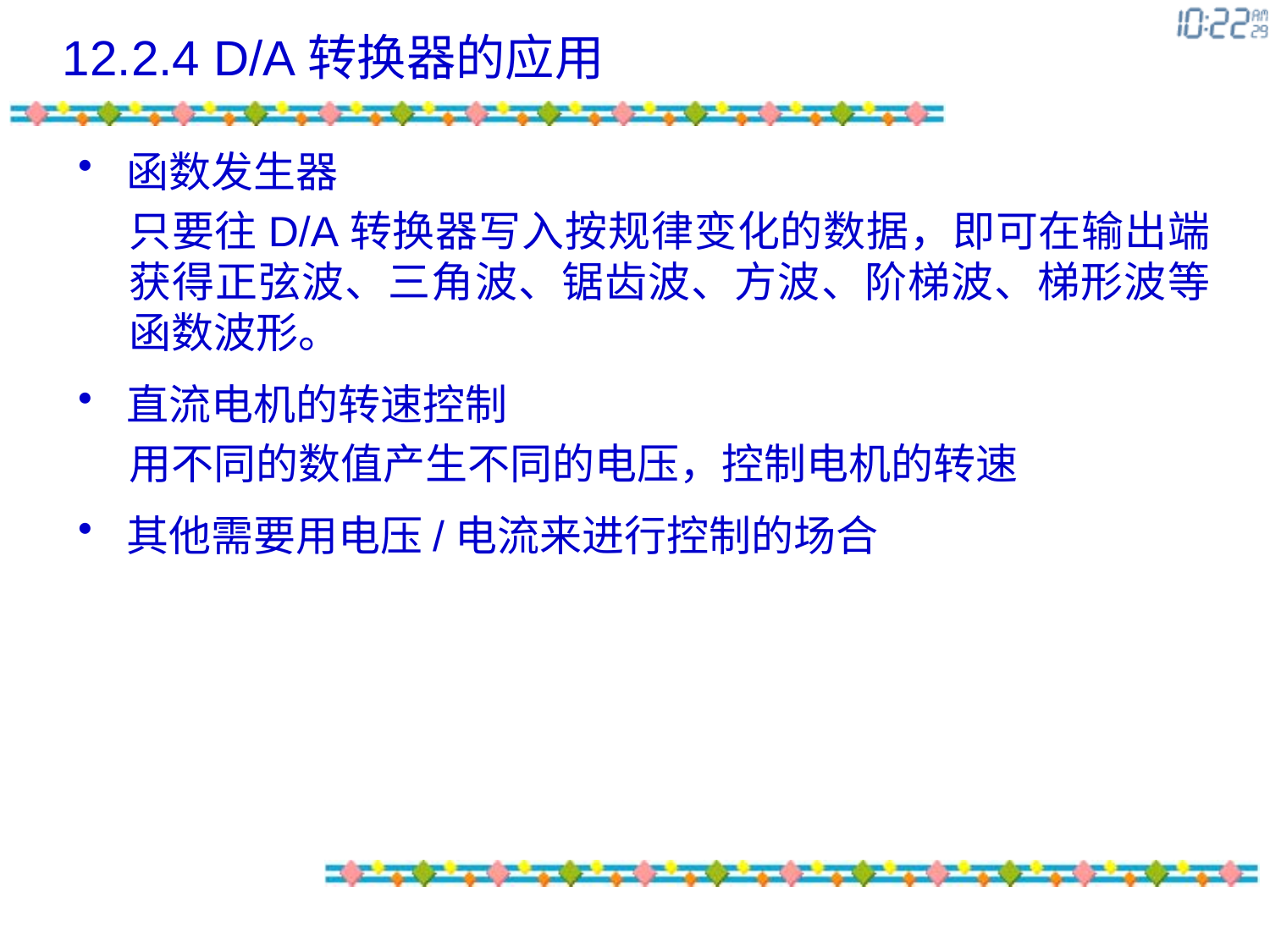

12.2.4 D/A转换器的应用
函数发生器
只要往D/A转换器写入按规律变化的数据，即可在输出端获得正弦波、三角波、锯齿波、方波、阶梯波、梯形波等函数波形。
直流电机的转速控制
用不同的数值产生不同的电压，控制电机的转速
其他需要用电压/电流来进行控制的场合